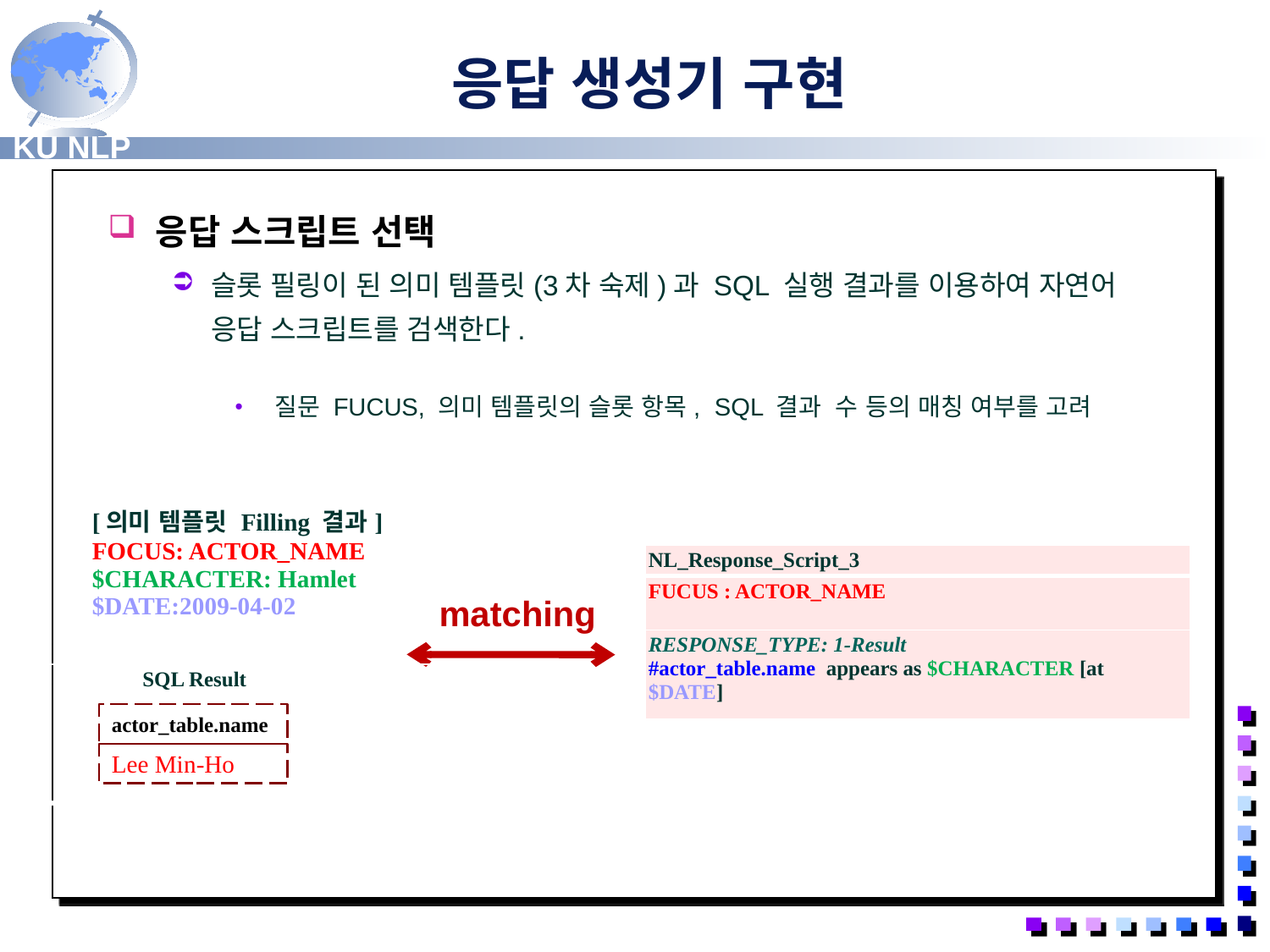

응답 생성기 구현
응답 스크립트 선택
슬롯 필링이 된 의미 템플릿(3차 숙제)과 SQL 실행 결과를 이용하여 자연어 응답 스크립트를 검색한다.

질문 FUCUS, 의미 템플릿의 슬롯 항목,  SQL 결과  수 등의 매칭 여부를 고려

| [의미 템플릿 Filling 결과] FOCUS: ACTOR\_NAME $CHARACTER: Hamlet $DATE:2009-04-02 |
| --- |
| NL\_Response\_Script\_3 |
| --- |
| FUCUS : ACTOR\_NAME |
| RESPONSE\_TYPE: 1-Result #actor\_table.name appears as $CHARACTER [at $DATE] |
matching
| SQL Result |
| --- |
actor_table.name
Lee Min-Ho